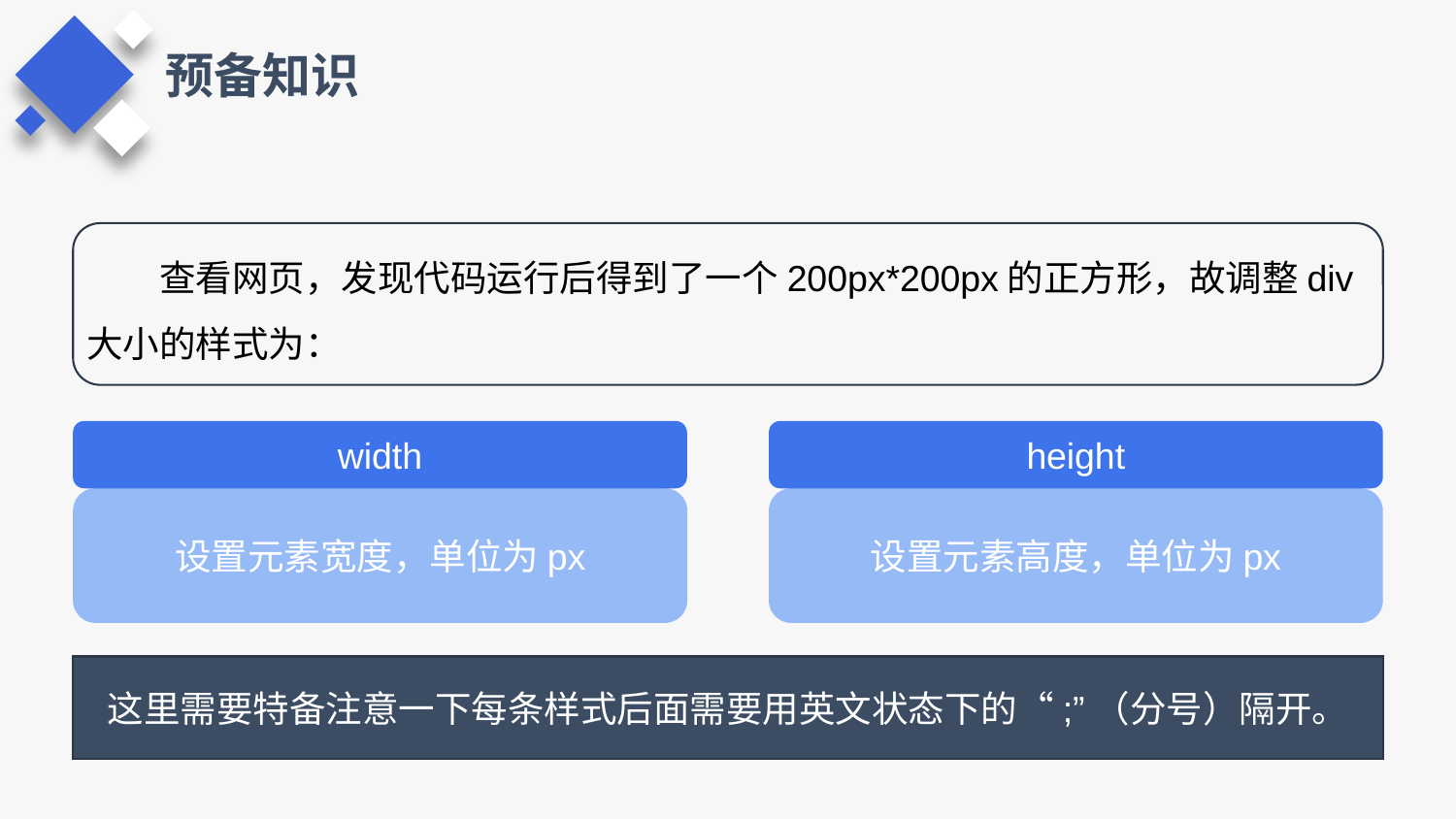

预备知识

查看网页，发现代码运行后得到了一个200px*200px的正方形，故调整div大小的样式为：
width
height
设置元素宽度，单位为px
设置元素高度，单位为px
这里需要特备注意一下每条样式后面需要用英文状态下的“;”（分号）隔开。